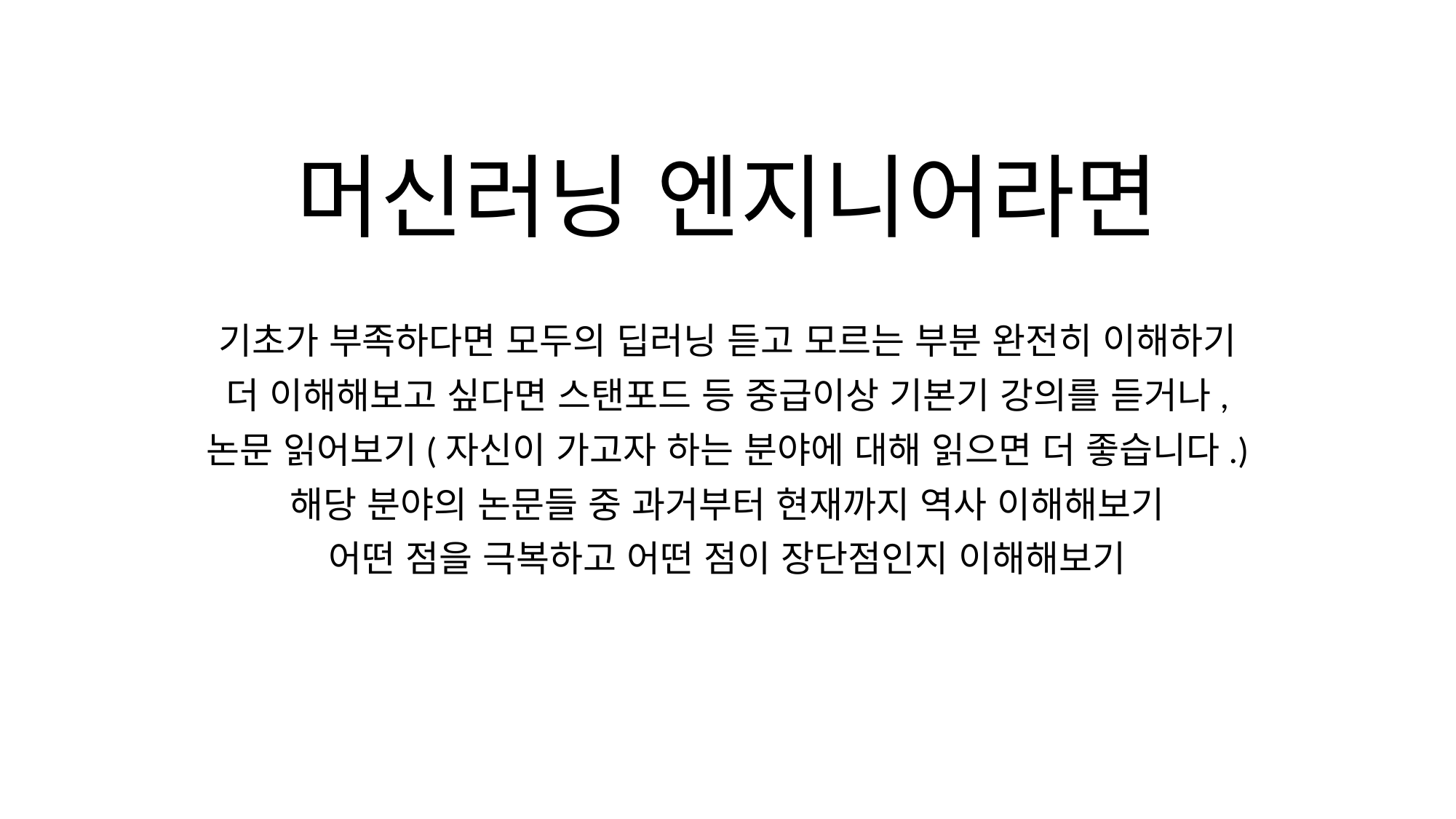

# 머신러닝 엔지니어라면
기초가 부족하다면 모두의 딥러닝 듣고 모르는 부분 완전히 이해하기
더 이해해보고 싶다면 스탠포드 등 중급이상 기본기 강의를 듣거나,
논문 읽어보기(자신이 가고자 하는 분야에 대해 읽으면 더 좋습니다.)
해당 분야의 논문들 중 과거부터 현재까지 역사 이해해보기
어떤 점을 극복하고 어떤 점이 장단점인지 이해해보기